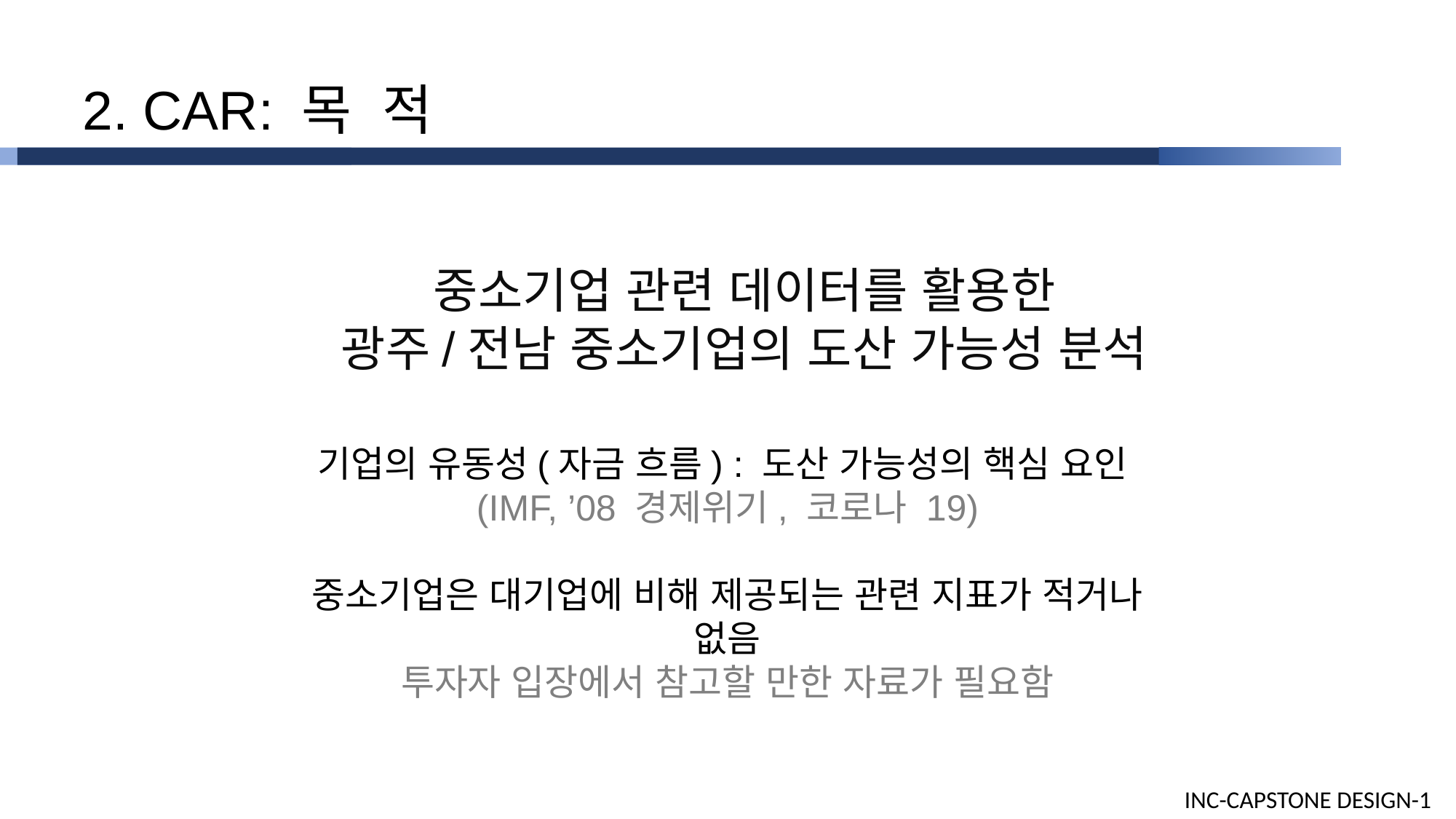

2. CAR: 목  적
중소기업 관련 데이터를 활용한
광주/전남 중소기업의 도산 가능성 분석
기업의 유동성(자금 흐름) : 도산 가능성의 핵심 요인
(IMF, ’08 경제위기, 코로나 19)

중소기업은 대기업에 비해 제공되는 관련 지표가 적거나 없음
투자자 입장에서 참고할 만한 자료가 필요함